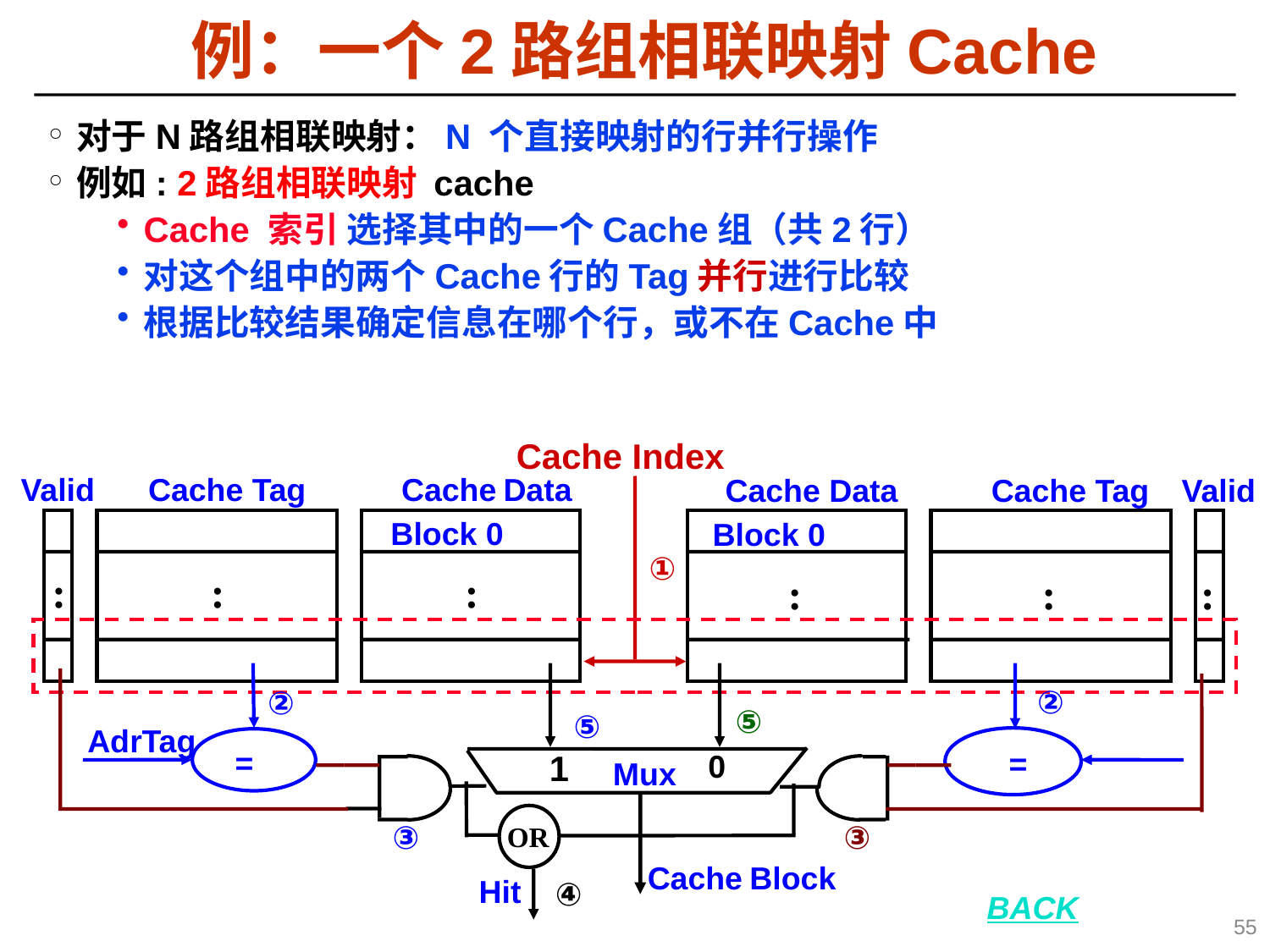

例：一个2路组相联映射Cache
对于N路组相联映射：N 个直接映射的行并行操作
例如: 2路组相联映射 cache
Cache 索引 选择其中的一个Cache组（共2行）
对这个组中的两个Cache行的Tag并行进行比较
根据比较结果确定信息在哪个行，或不在Cache中
Cache Index
Valid
Cache Tag
Cache Data
Cache Data
Cache Tag
Valid

①

Block 0
 Block 0

:
:
:
:
:
:

②
②
AdrTag

     =
      =

⑤
⑤

Cache Block

1
0
Mux

③
③

OR

Hit

④

BACK
55